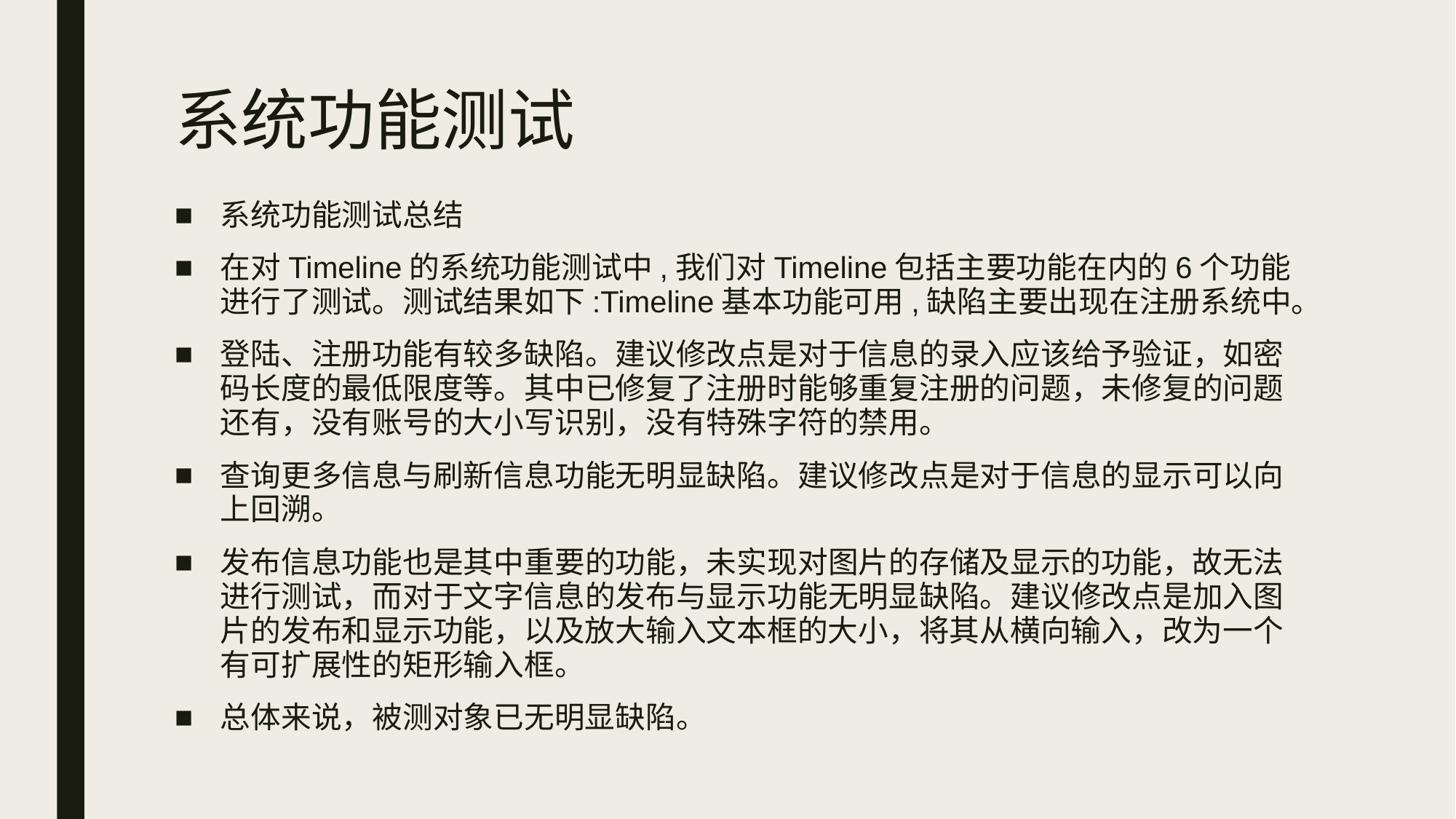

# 系统功能测试
系统功能测试总结
在对Timeline的系统功能测试中,我们对Timeline包括主要功能在内的6个功能进行了测试。测试结果如下:Timeline基本功能可用,缺陷主要出现在注册系统中。
登陆、注册功能有较多缺陷。建议修改点是对于信息的录入应该给予验证，如密码长度的最低限度等。其中已修复了注册时能够重复注册的问题，未修复的问题还有，没有账号的大小写识别，没有特殊字符的禁用。
查询更多信息与刷新信息功能无明显缺陷。建议修改点是对于信息的显示可以向上回溯。
发布信息功能也是其中重要的功能，未实现对图片的存储及显示的功能，故无法进行测试，而对于文字信息的发布与显示功能无明显缺陷。建议修改点是加入图片的发布和显示功能，以及放大输入文本框的大小，将其从横向输入，改为一个有可扩展性的矩形输入框。
总体来说，被测对象已无明显缺陷。